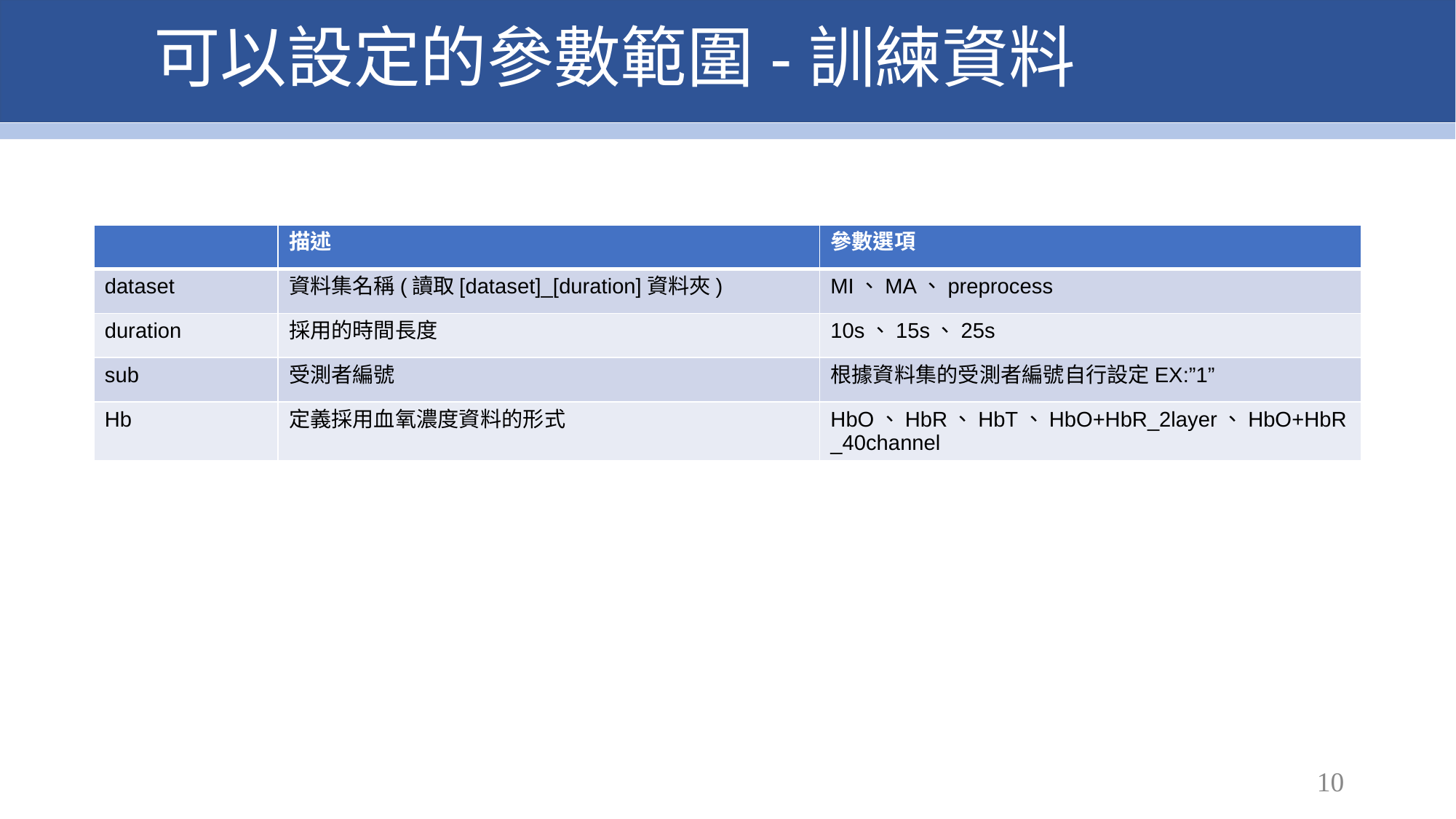

# 可以設定的參數範圍-訓練資料
|  | 描述 | 參數選項 |
| --- | --- | --- |
| dataset | 資料集名稱(讀取[dataset]\_[duration]資料夾) | MI、MA、preprocess |
| duration | 採用的時間長度 | 10s、15s、25s |
| sub | 受測者編號 | 根據資料集的受測者編號自行設定EX:”1” |
| Hb | 定義採用血氧濃度資料的形式 | HbO、HbR、HbT、HbO+HbR\_2layer、HbO+HbR\_40channel |
10